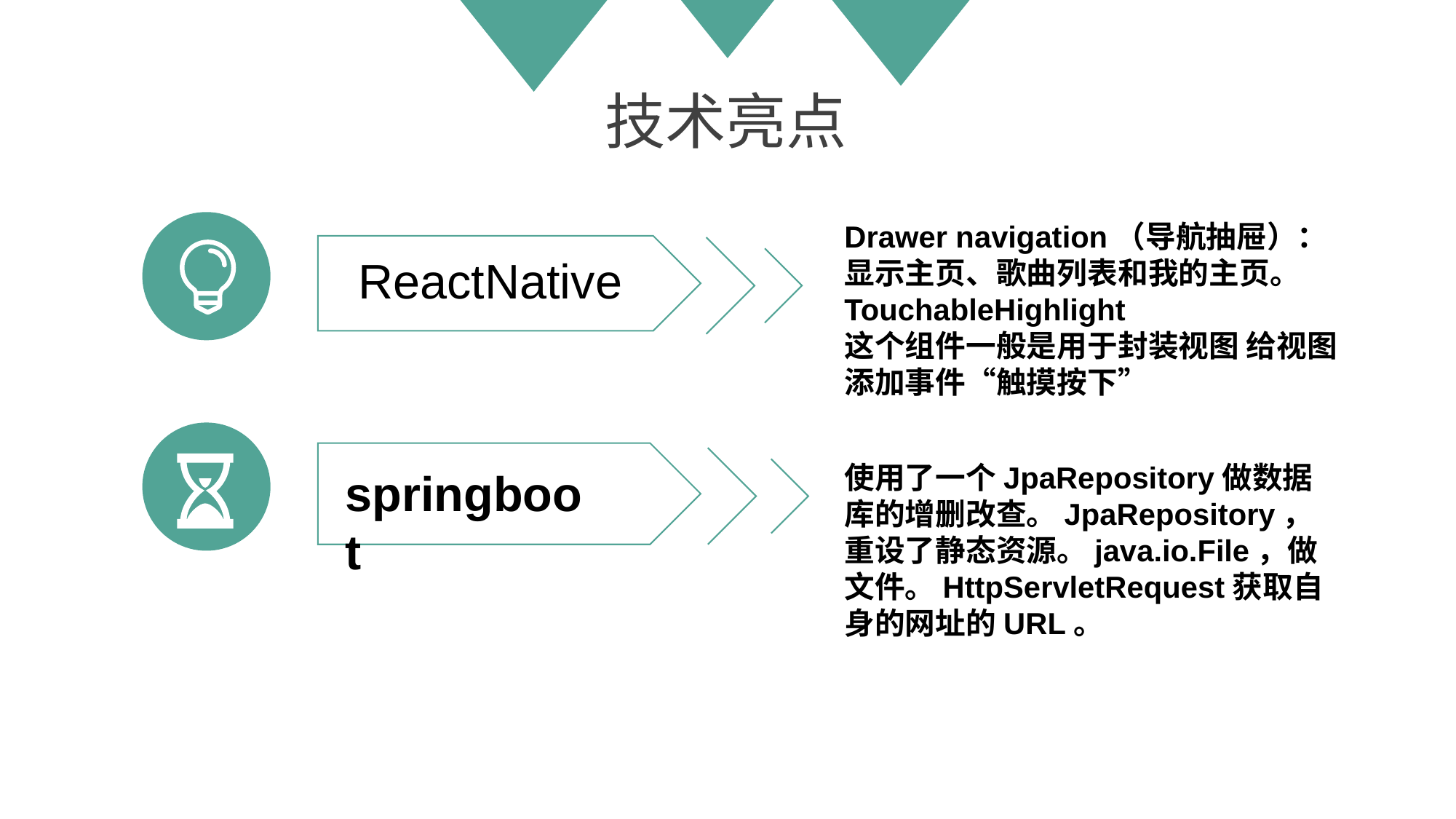

技术亮点

Drawer navigation（导航抽屉）：显示主页、歌曲列表和我的主页。
TouchableHighlight
这个组件一般是用于封装视图 给视图添加事件“触摸按下”

ReactNative

使用了一个JpaRepository做数据库的增删改查。JpaRepository，重设了静态资源。java.io.File，做文件。HttpServletRequest获取自身的网址的URL。

springboot